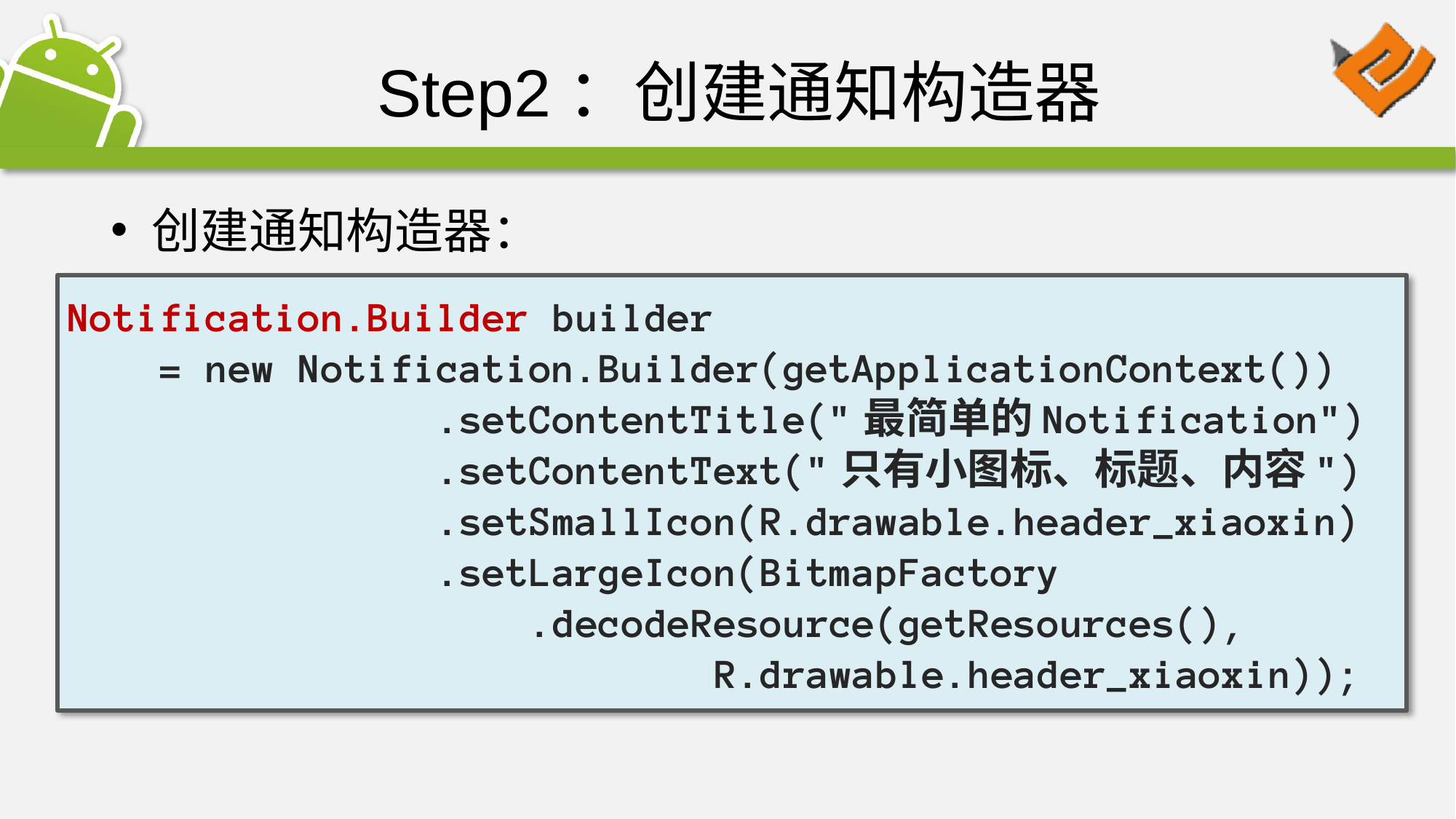

# Step2：创建通知构造器
创建通知构造器：
Notification.Builder builder
    = new Notification.Builder(getApplicationContext())
                .setContentTitle("最简单的Notification")
                .setContentText("只有小图标、标题、内容")
                .setSmallIcon(R.drawable.header_xiaoxin)
                .setLargeIcon(BitmapFactory
                    .decodeResource(getResources(),
                            R.drawable.header_xiaoxin));